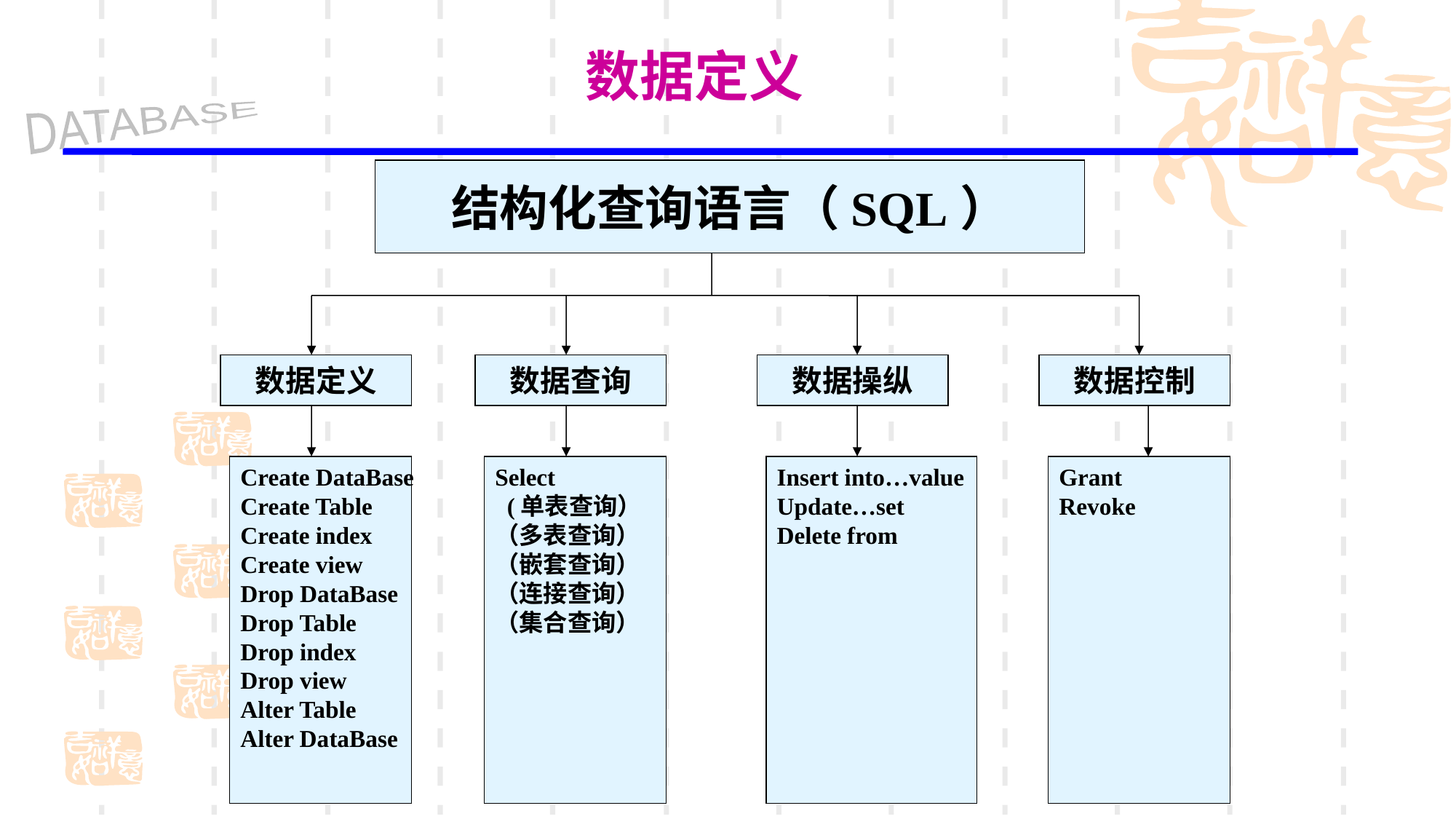

# 数据定义
结构化查询语言（SQL）

数据定义
数据查询
数据操纵
数据控制

Create DataBase
Create Table
Create index
Create view
Drop DataBase
Drop Table
Drop index
Drop view
Alter Table
Alter DataBase

Select
  (单表查询）
（多表查询）
（嵌套查询）
（连接查询）
（集合查询）
Insert into…value
Update…set
Delete from

Grant
Revoke